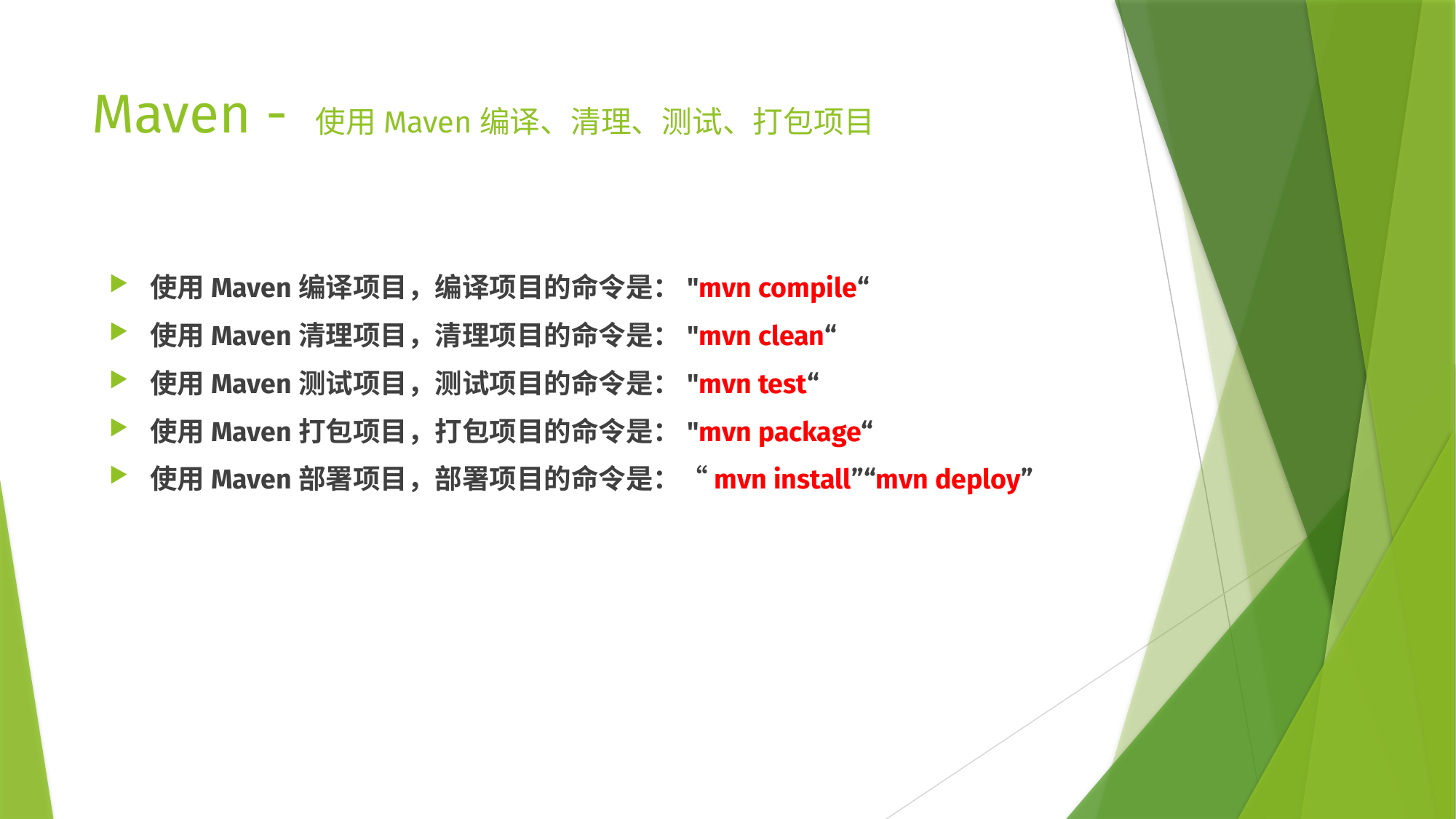

# Maven - 使用Maven编译、清理、测试、打包项目
使用Maven编译项目，编译项目的命令是："mvn compile“
使用Maven清理项目，清理项目的命令是："mvn clean“
使用Maven测试项目，测试项目的命令是："mvn test“
使用Maven打包项目，打包项目的命令是："mvn package“
使用Maven部署项目，部署项目的命令是：“mvn install”“mvn deploy”